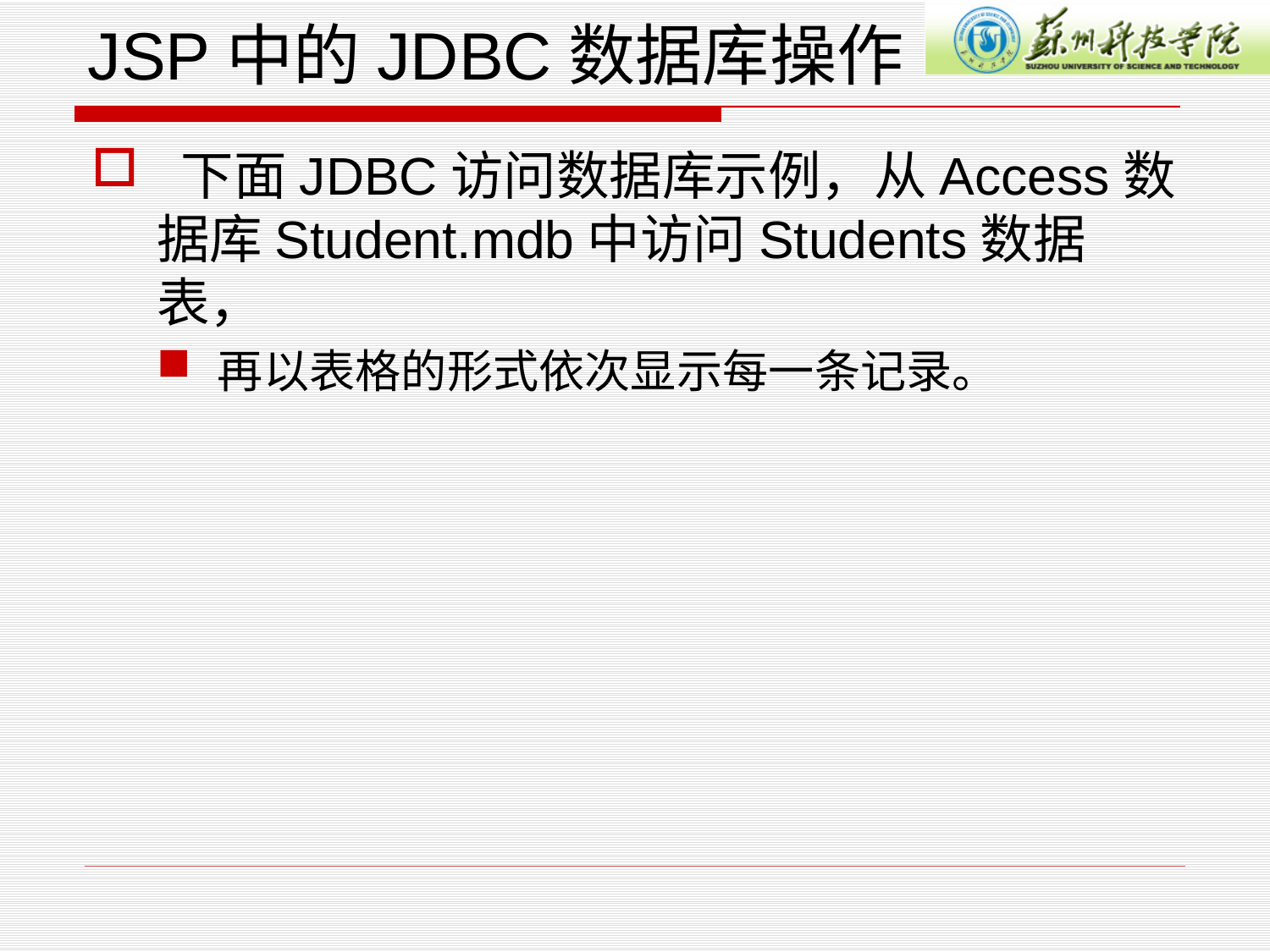

# JSP中的JDBC数据库操作
 下面JDBC访问数据库示例，从Access数据库Student.mdb中访问Students数据表，
再以表格的形式依次显示每一条记录。